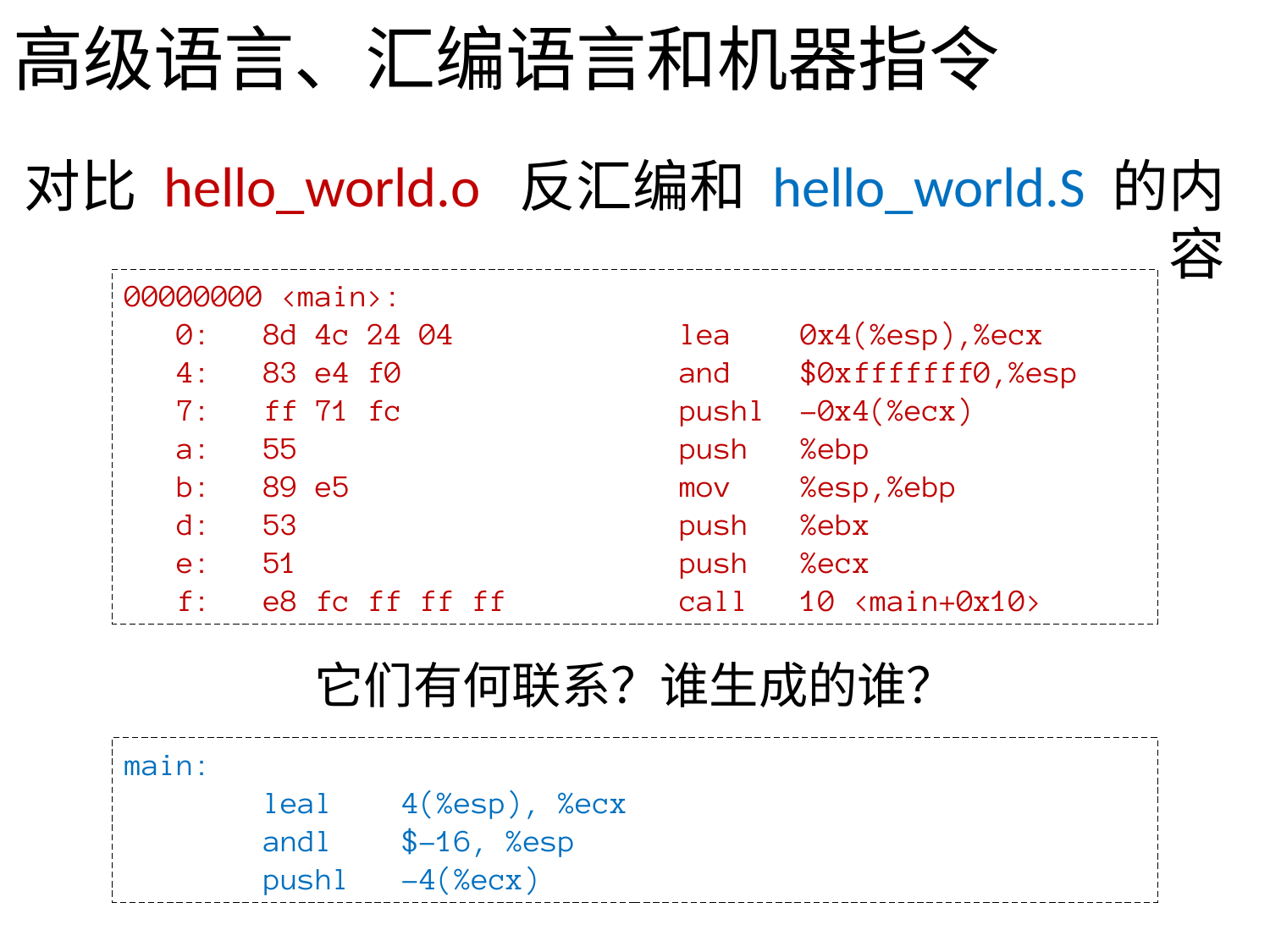

# 高级语言、汇编语言和机器指令
对比 hello_world.o  反汇编和 hello_world.S 的内容
00000000 <main>:
   0:   8d 4c 24 04             lea    0x4(%esp),%ecx
   4:   83 e4 f0                and    $0xfffffff0,%esp
   7:   ff 71 fc                pushl  -0x4(%ecx)
   a:   55                      push   %ebp
   b:   89 e5                   mov    %esp,%ebp
   d:   53                      push   %ebx
   e:   51                      push   %ecx
   f:   e8 fc ff ff ff          call   10 <main+0x10>
它们有何联系？谁生成的谁？
main:
        leal    4(%esp), %ecx
        andl    $-16, %esp
        pushl   -4(%ecx)